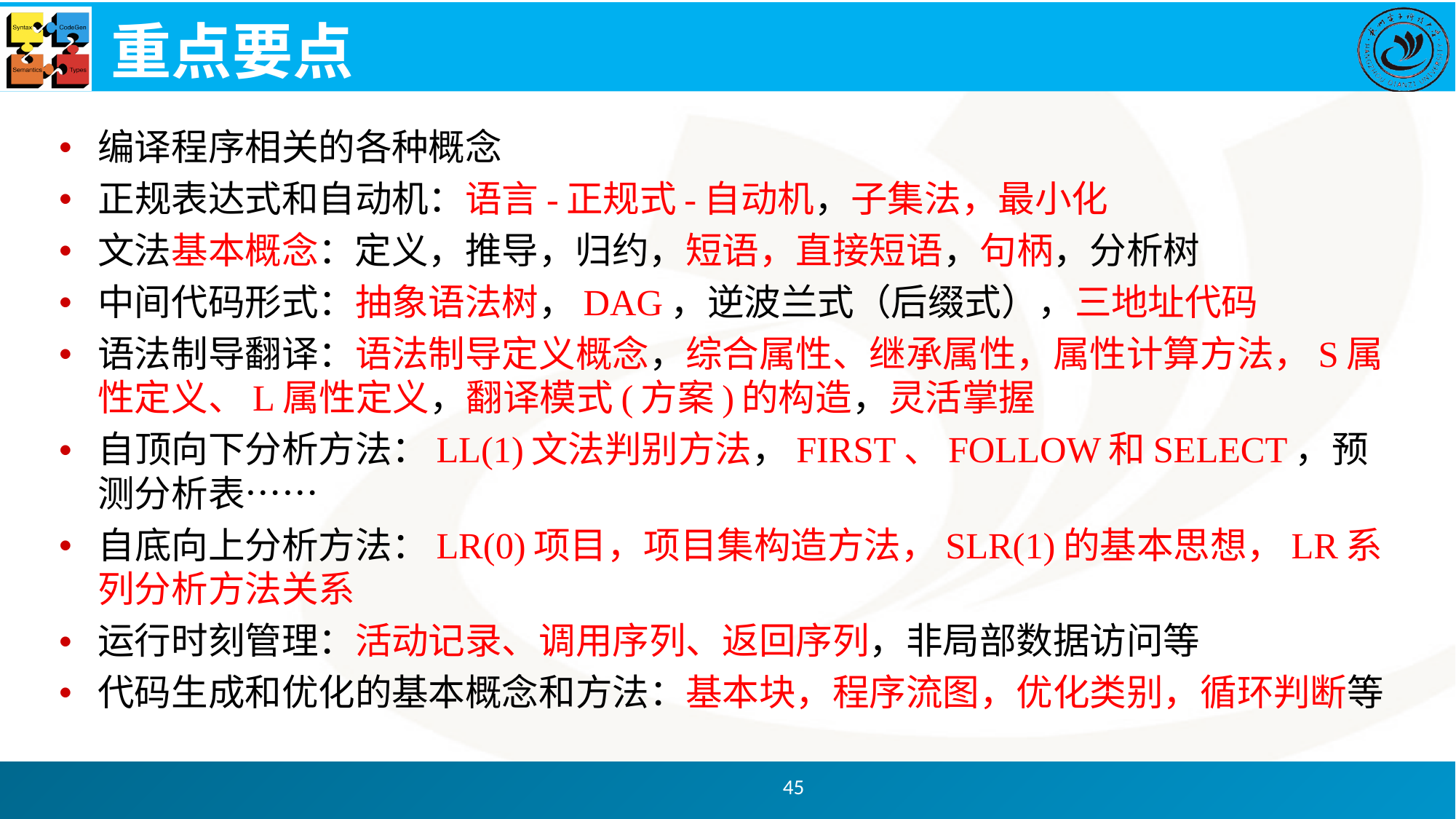

# 重点要点
编译程序相关的各种概念
正规表达式和自动机：语言-正规式-自动机，子集法，最小化
文法基本概念：定义，推导，归约，短语，直接短语，句柄，分析树
中间代码形式：抽象语法树，DAG，逆波兰式（后缀式），三地址代码
语法制导翻译：语法制导定义概念，综合属性、继承属性，属性计算方法，S属性定义、L属性定义，翻译模式(方案)的构造，灵活掌握
自顶向下分析方法：LL(1)文法判别方法，FIRST、FOLLOW和SELECT，预测分析表……
自底向上分析方法：LR(0)项目，项目集构造方法，SLR(1)的基本思想，LR系列分析方法关系
运行时刻管理：活动记录、调用序列、返回序列，非局部数据访问等
代码生成和优化的基本概念和方法：基本块，程序流图，优化类别，循环判断等
45